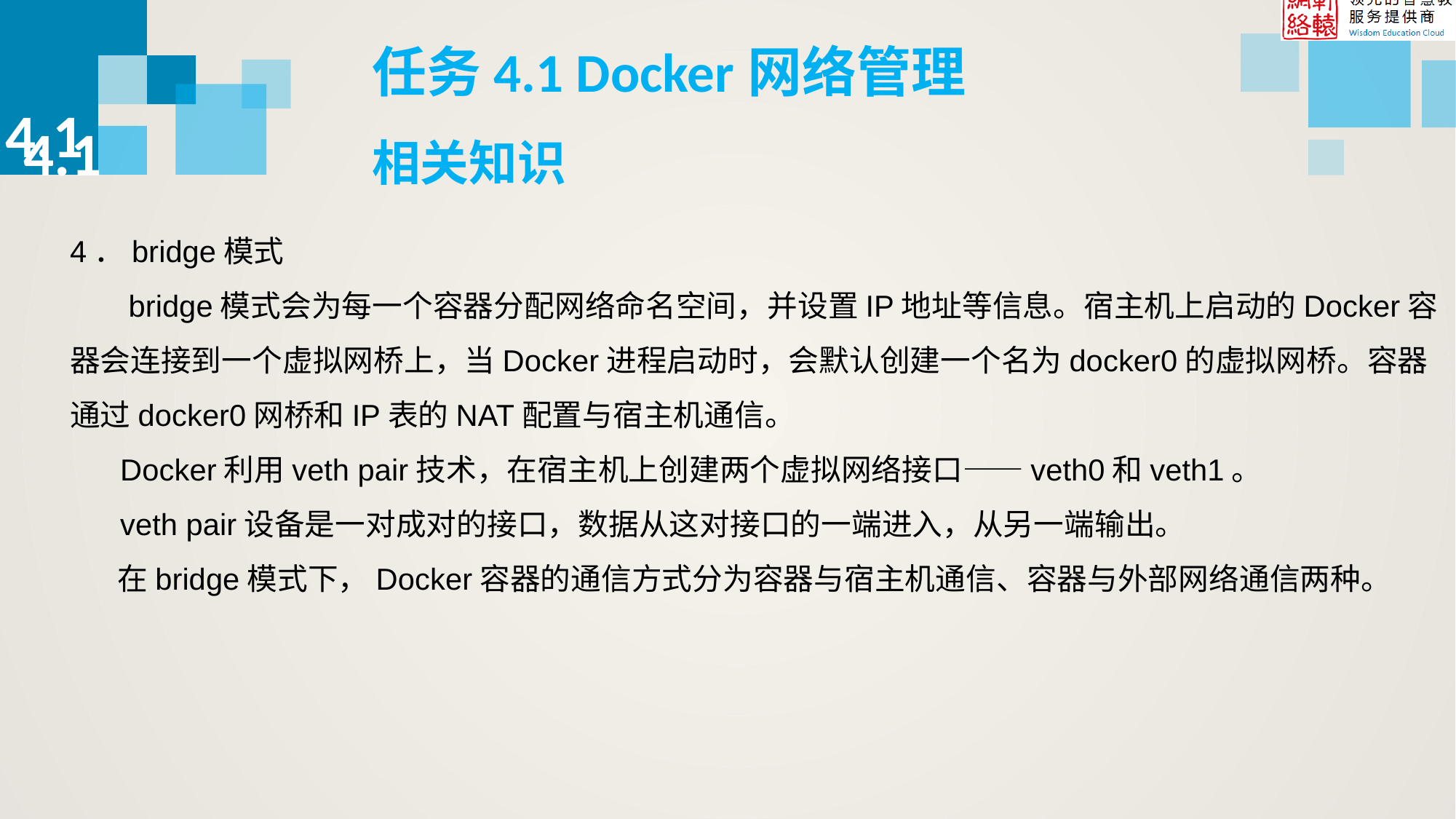

任务4.1 Docker网络管理
4.1
4.1
相关知识
4．bridge模式
       bridge模式会为每一个容器分配网络命名空间，并设置IP地址等信息。宿主机上启动的Docker容器会连接到一个虚拟网桥上，当Docker进程启动时，会默认创建一个名为docker0的虚拟网桥。容器通过docker0网桥和IP表的NAT配置与宿主机通信。
      Docker利用veth pair技术，在宿主机上创建两个虚拟网络接口——veth0和veth1。
      veth pair设备是一对成对的接口，数据从这对接口的一端进入，从另一端输出。
      在bridge模式下，Docker容器的通信方式分为容器与宿主机通信、容器与外部网络通信两种。